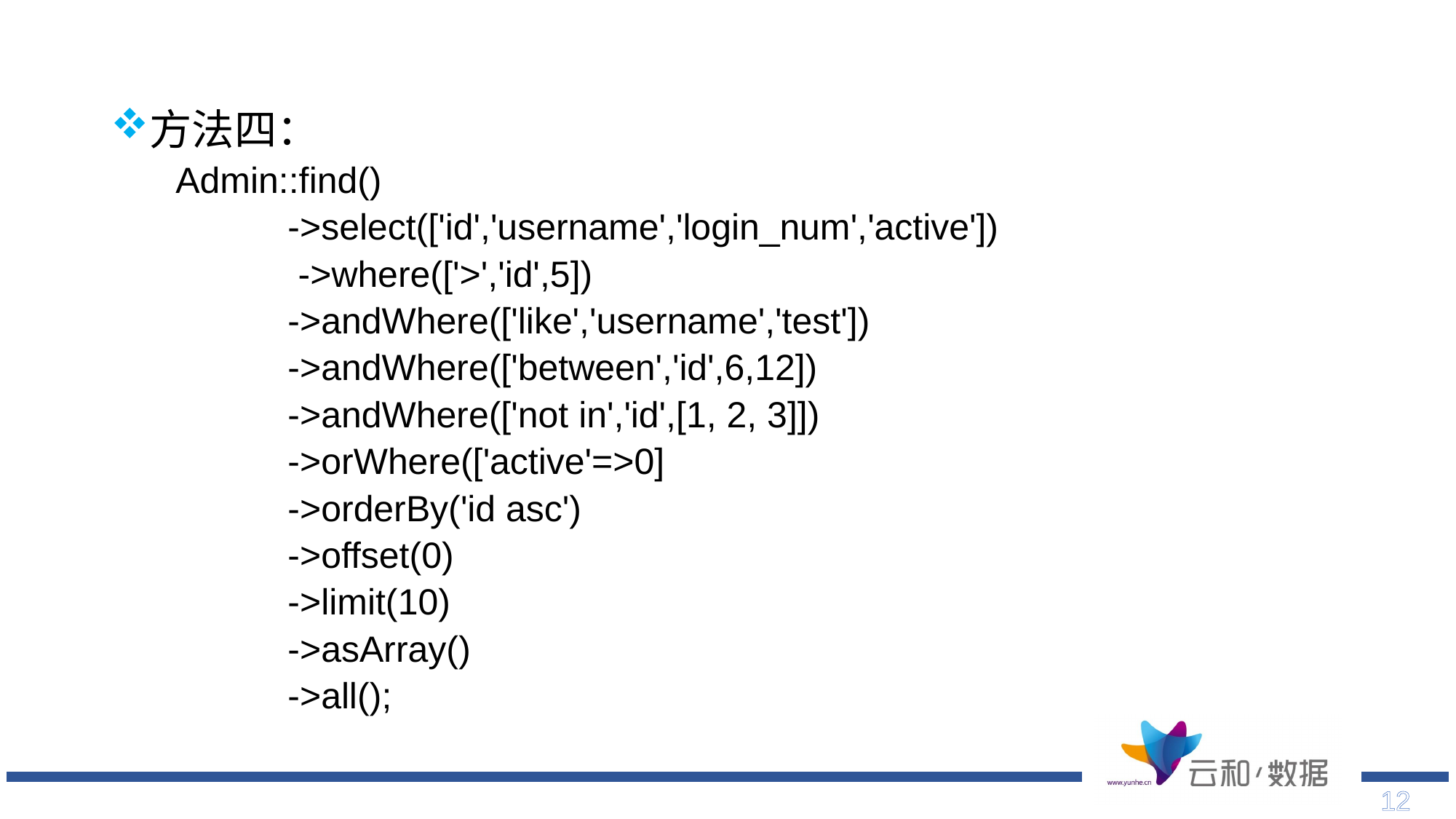

方法四：
 Admin::find()
            ->select(['id','username','login_num','active'])
             ->where(['>','id',5])
            ->andWhere(['like','username','test'])
            ->andWhere(['between','id',6,12])
            ->andWhere(['not in','id',[1, 2, 3]])
            ->orWhere(['active'=>0]
            ->orderBy('id asc')
            ->offset(0)
            ->limit(10)
            ->asArray()
            ->all();